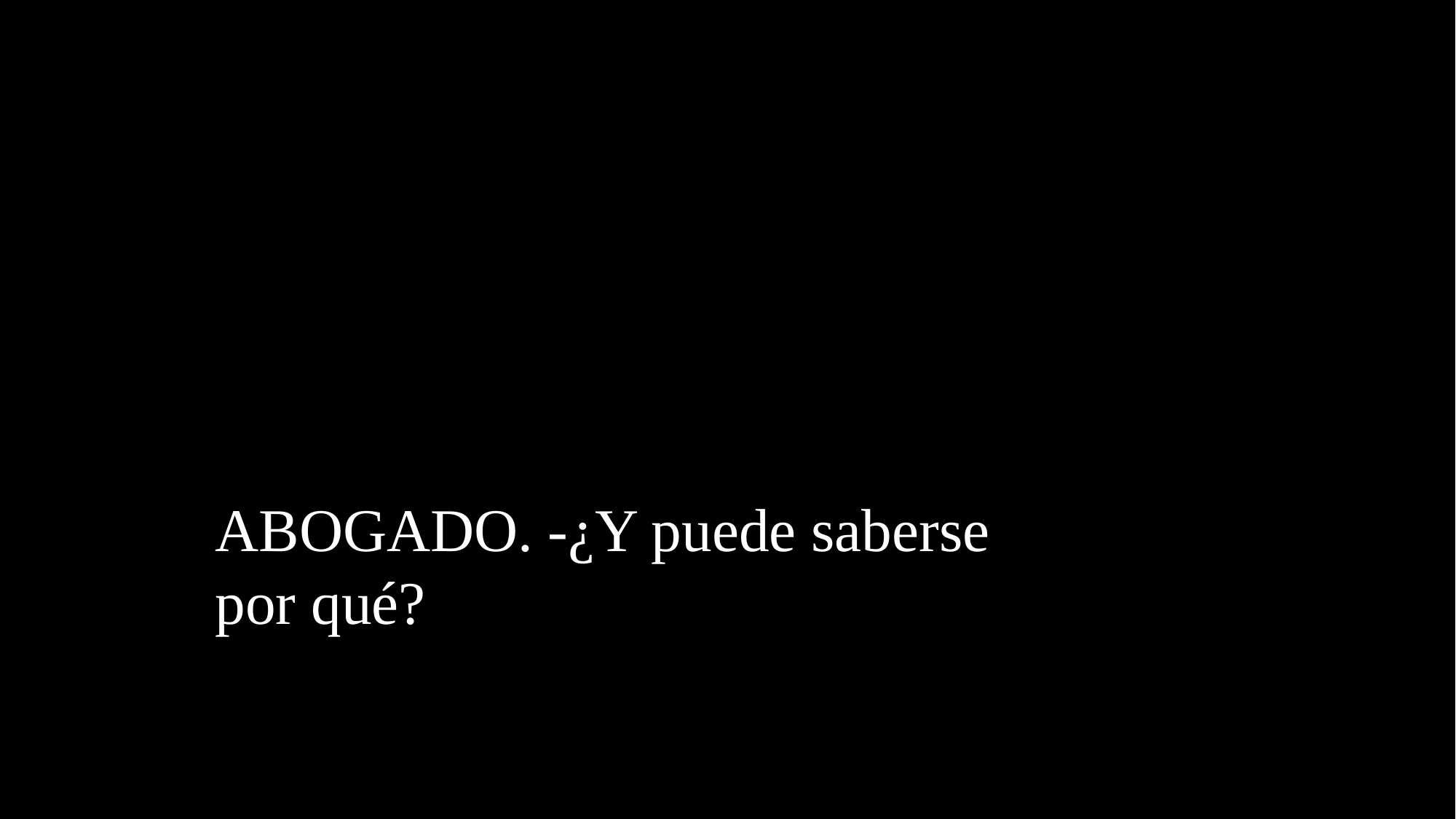

ABOGADO. -¿Y puede saberse por qué?

弁護士: では、その理由を教えていただけますか？